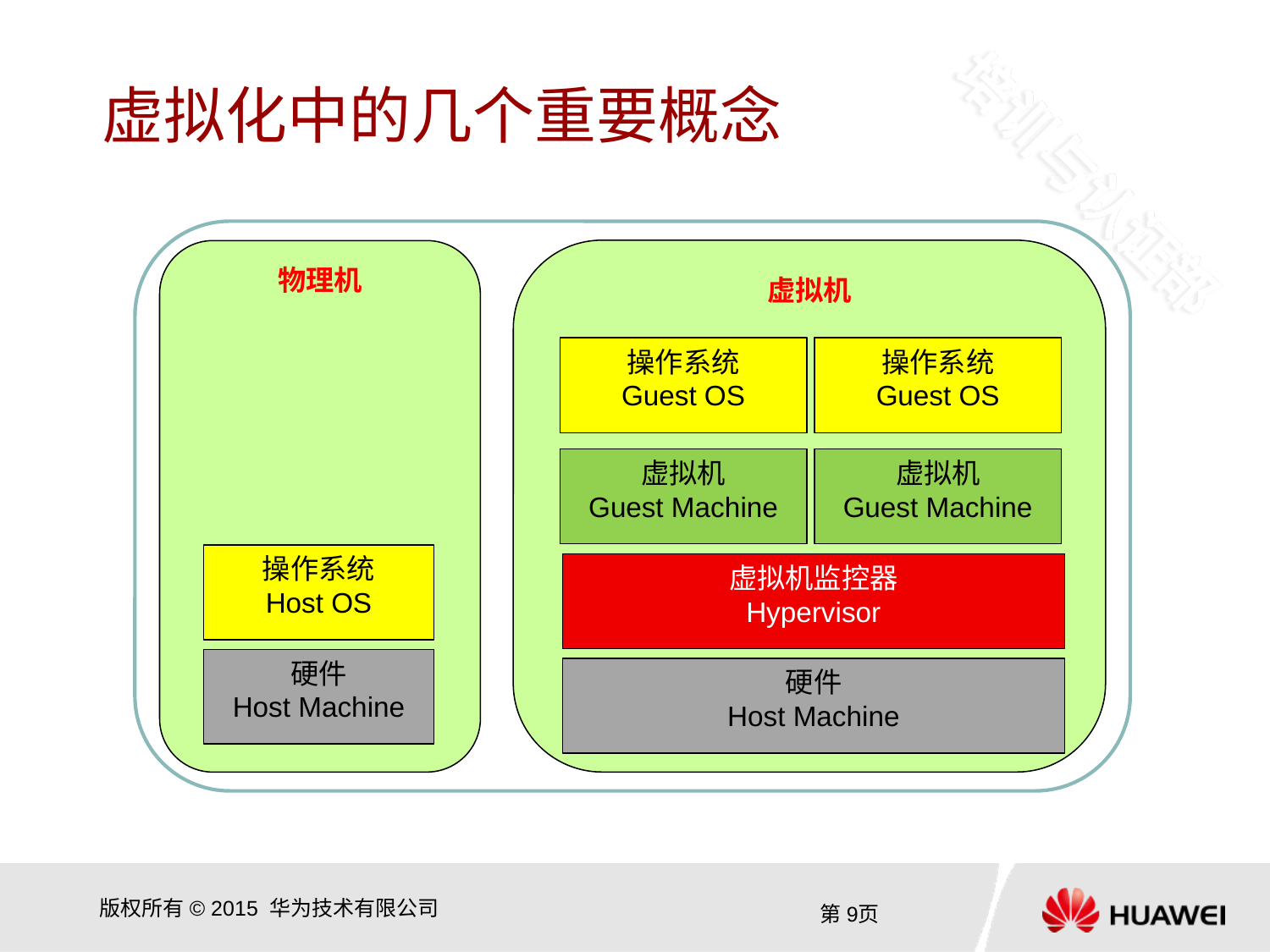

# 虚拟化中的几个重要概念

虚拟机
物理机
操作系统
Guest OS
操作系统
Guest OS
虚拟机
Guest Machine
虚拟机
Guest Machine
操作系统
Host OS
虚拟机监控器
Hypervisor
硬件
Host Machine
硬件
Host Machine